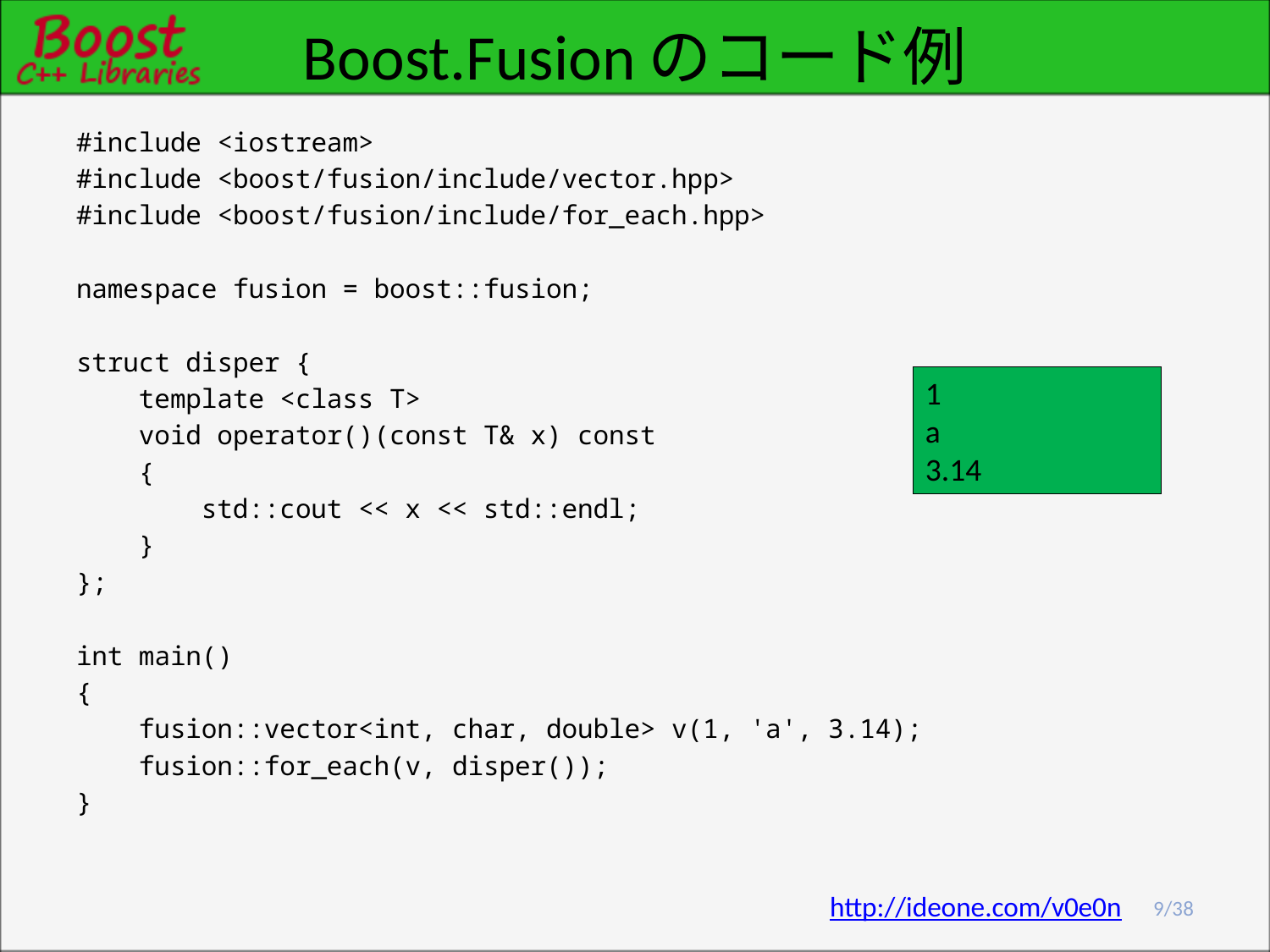

# Boost.Fusionのコード例
#include <iostream>
#include <boost/fusion/include/vector.hpp>
#include <boost/fusion/include/for_each.hpp>

namespace fusion = boost::fusion;

struct disper {
    template <class T>
    void operator()(const T& x) const
    {
        std::cout << x << std::endl;
    }
};

int main()
{
    fusion::vector<int, char, double> v(1, 'a', 3.14);
    fusion::for_each(v, disper());
}
1
a
3.14
9/38
http://ideone.com/v0e0n